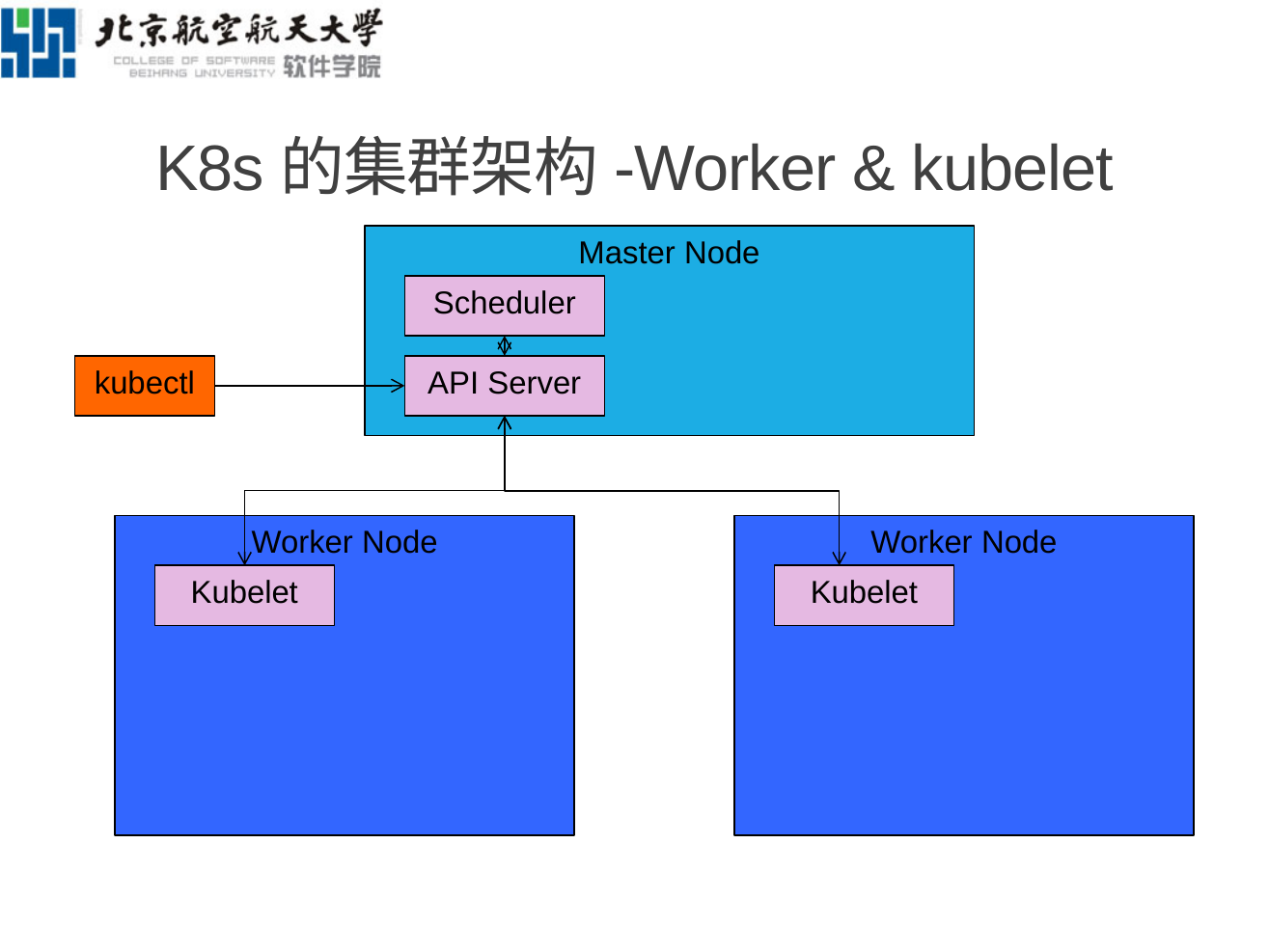

# K8s的集群架构-Worker & kubelet
Master Node

Scheduler
kubectl
API Server
Worker Node
Worker Node
Kubelet
Kubelet